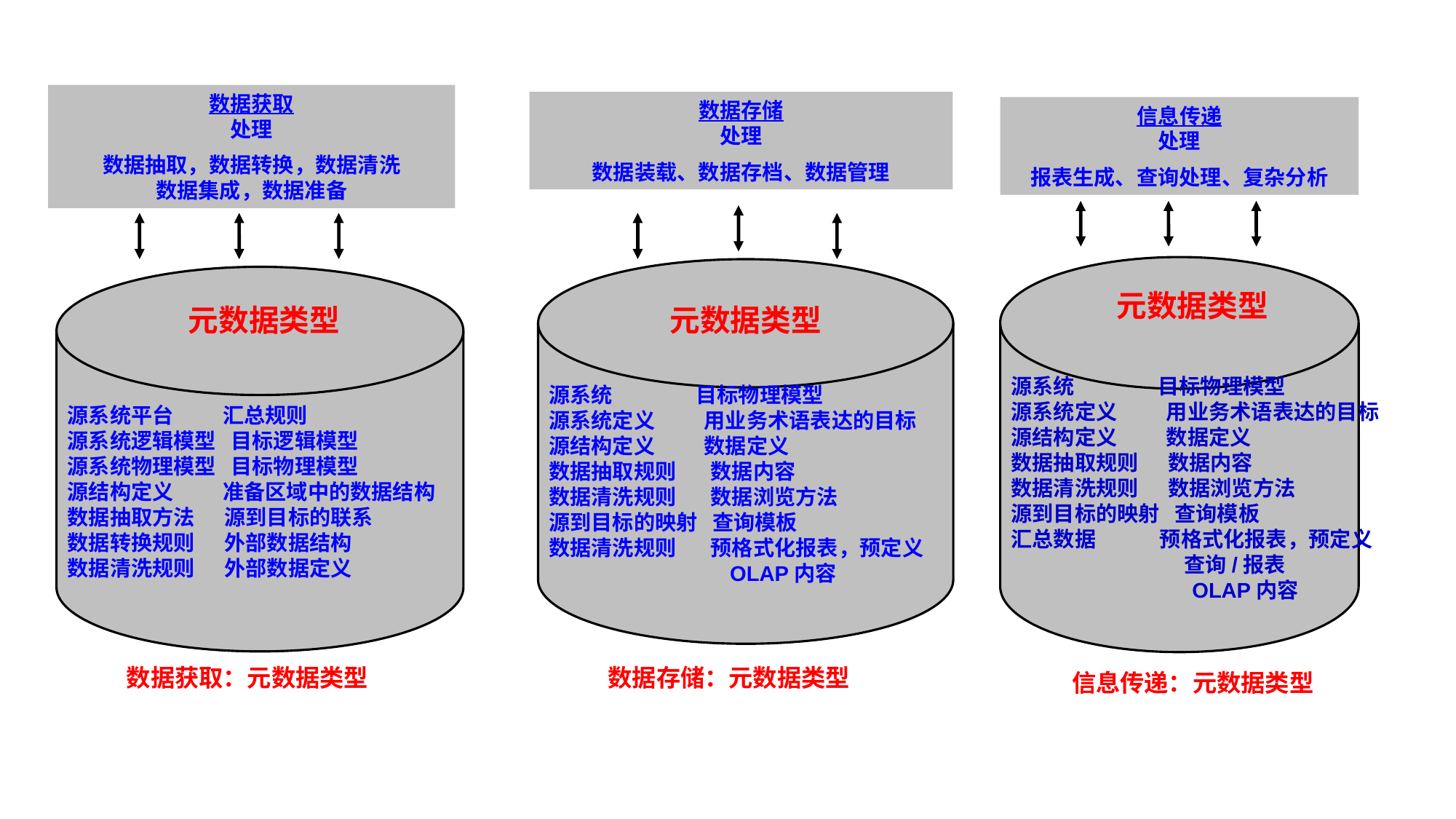

数据获取
处理
数据抽取，数据转换，数据清洗
数据集成，数据准备
数据存储
处理
数据装载、数据存档、数据管理

源系统                 目标物理模型
源系统定义          用业务术语表达的目标
源结构定义          数据定义
数据抽取规则       数据内容
数据清洗规则       数据浏览方法
源到目标的映射   查询模板
数据清洗规则       预格式化报表，预定义
	            OLAP内容
源系统平台          汇总规则
源系统逻辑模型   目标逻辑模型
源系统物理模型   目标物理模型
源结构定义          准备区域中的数据结构
数据抽取方法      源到目标的联系
数据转换规则      外部数据结构
数据清洗规则      外部数据定义
元数据类型
元数据类型
数据获取：元数据类型
数据存储：元数据类型
信息传递
处理
报表生成、查询处理、复杂分析

源系统                 目标物理模型
源系统定义          用业务术语表达的目标
源结构定义          数据定义
数据抽取规则      数据内容
数据清洗规则      数据浏览方法
源到目标的映射   查询模板
汇总数据             预格式化报表，预定义
	            查询/报表
	            OLAP内容
元数据类型
信息传递：元数据类型